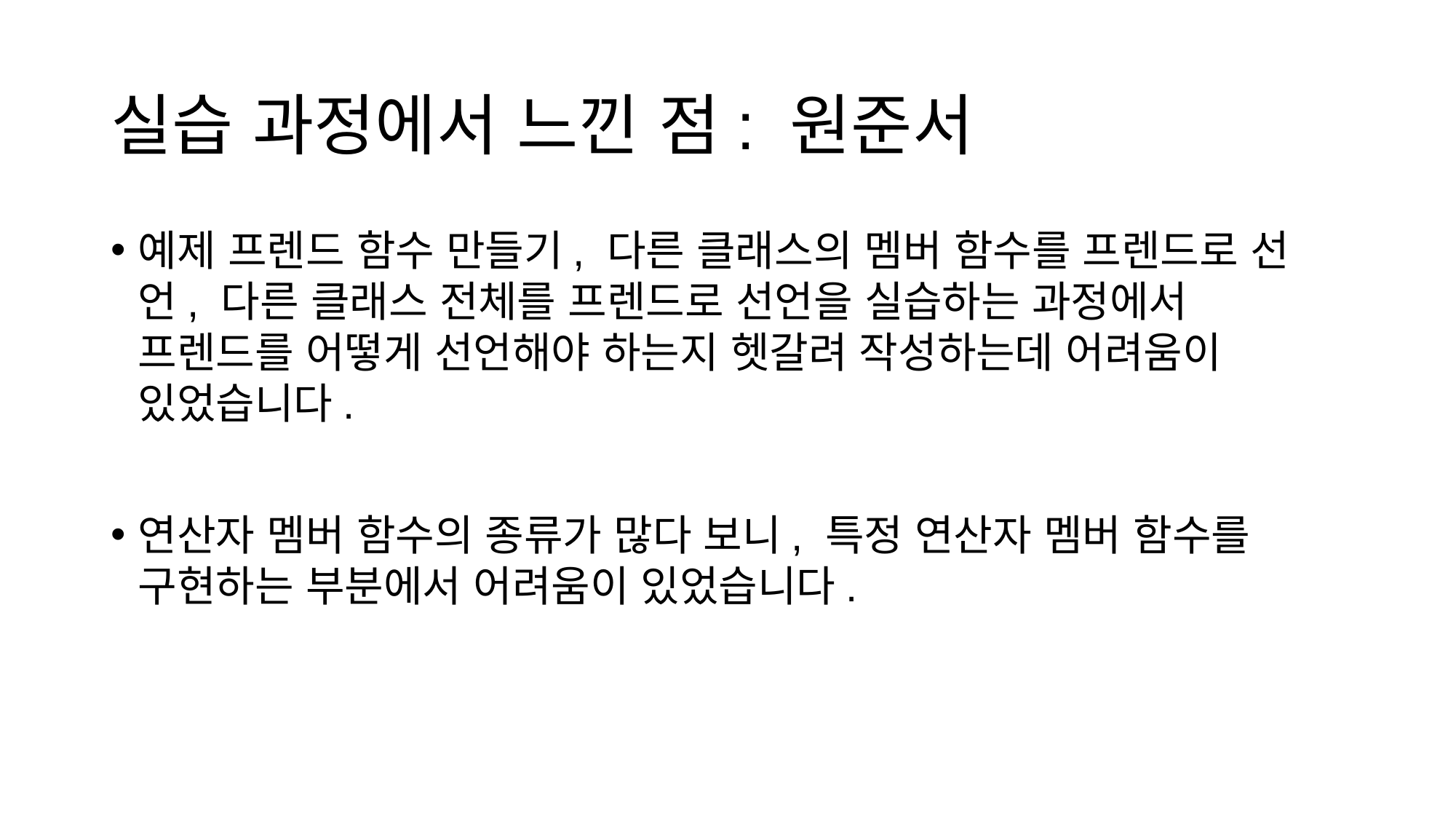

# 실습 과정에서 느낀 점: 원준서
예제 프렌드 함수 만들기, 다른 클래스의 멤버 함수를 프렌드로 선언, 다른 클래스 전체를 프렌드로 선언을 실습하는 과정에서 프렌드를 어떻게 선언해야 하는지 헷갈려 작성하는데 어려움이 있었습니다.

연산자 멤버 함수의 종류가 많다 보니, 특정 연산자 멤버 함수를 구현하는 부분에서 어려움이 있었습니다.